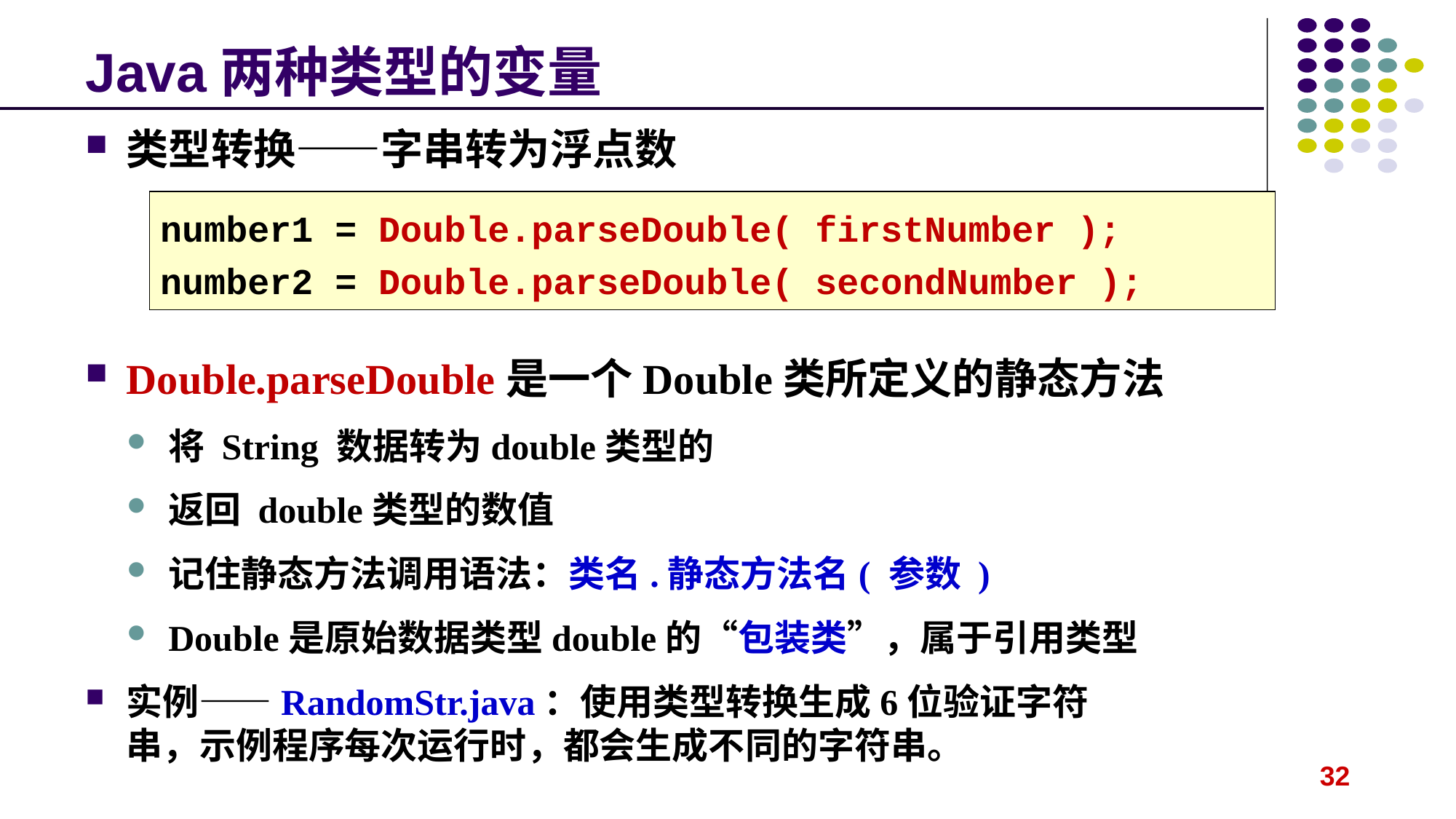

# Java两种类型的变量
类型转换——字串转为浮点数
number1 = Double.parseDouble( firstNumber );
number2 = Double.parseDouble( secondNumber );
Double.parseDouble是一个Double类所定义的静态方法
将 String 数据转为double类型的
返回 double类型的数值
记住静态方法调用语法：类名.静态方法名( 参数 )
Double是原始数据类型double的“包装类”，属于引用类型
实例——RandomStr.java：使用类型转换生成6位验证字符串，示例程序每次运行时，都会生成不同的字符串。